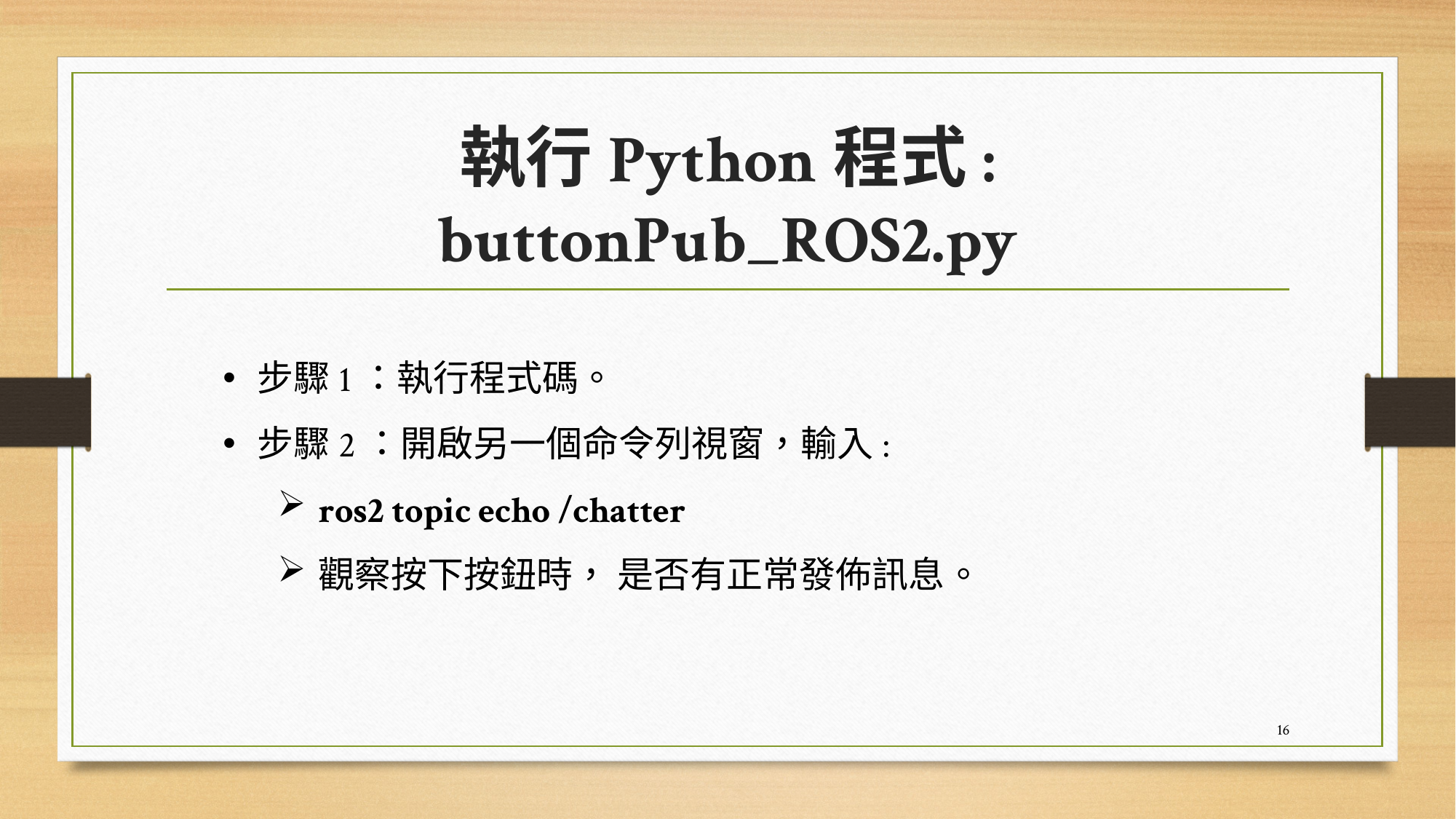

# 執行Python程式: buttonPub_ROS2.py
步驟1：執行程式碼。
步驟2：開啟另一個命令列視窗，輸入:
ros2 topic echo /chatter
觀察按下按鈕時， 是否有正常發佈訊息。
16